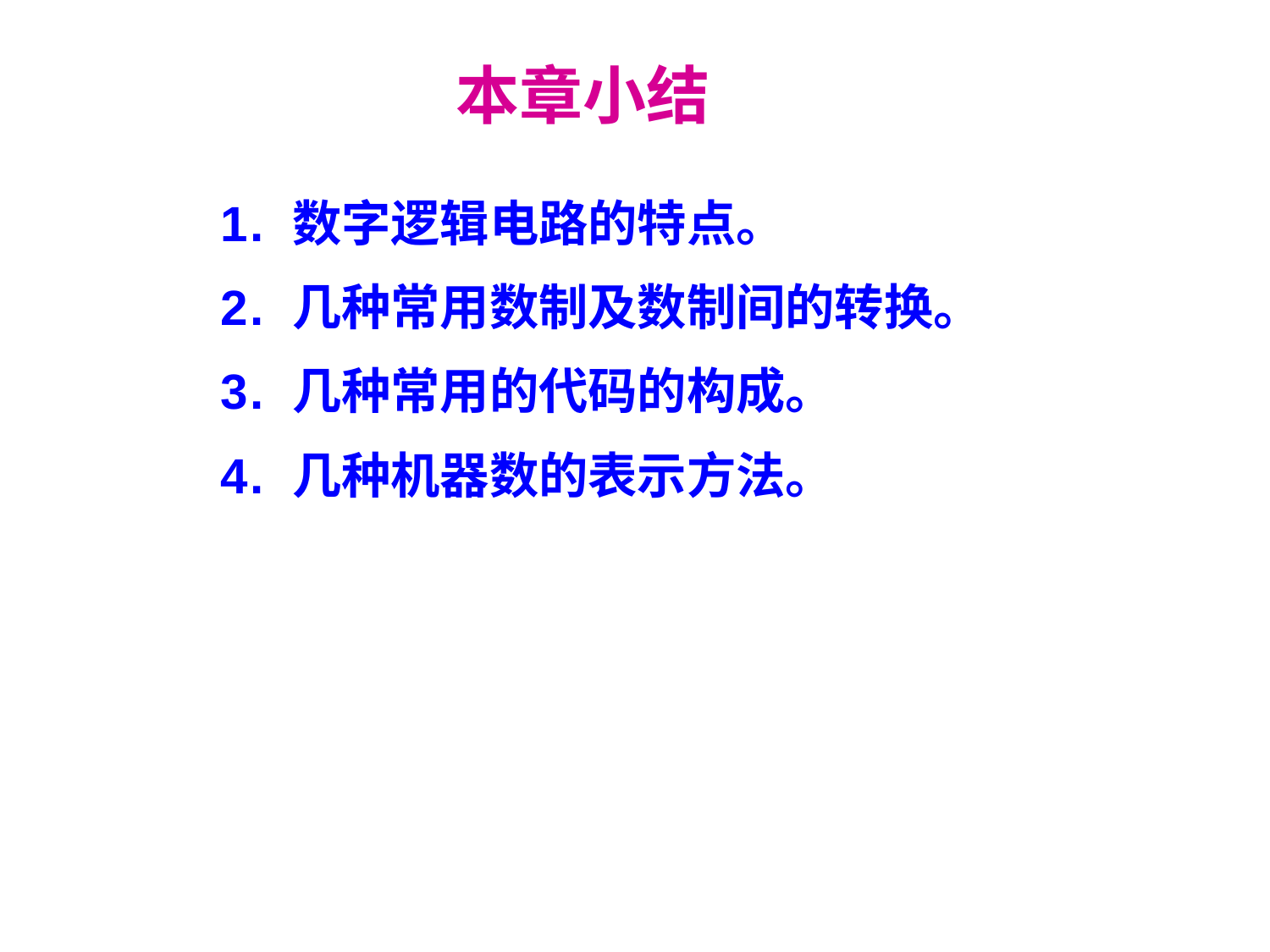

本章小结
数字逻辑电路的特点。
几种常用数制及数制间的转换。
几种常用的代码的构成。
几种机器数的表示方法。